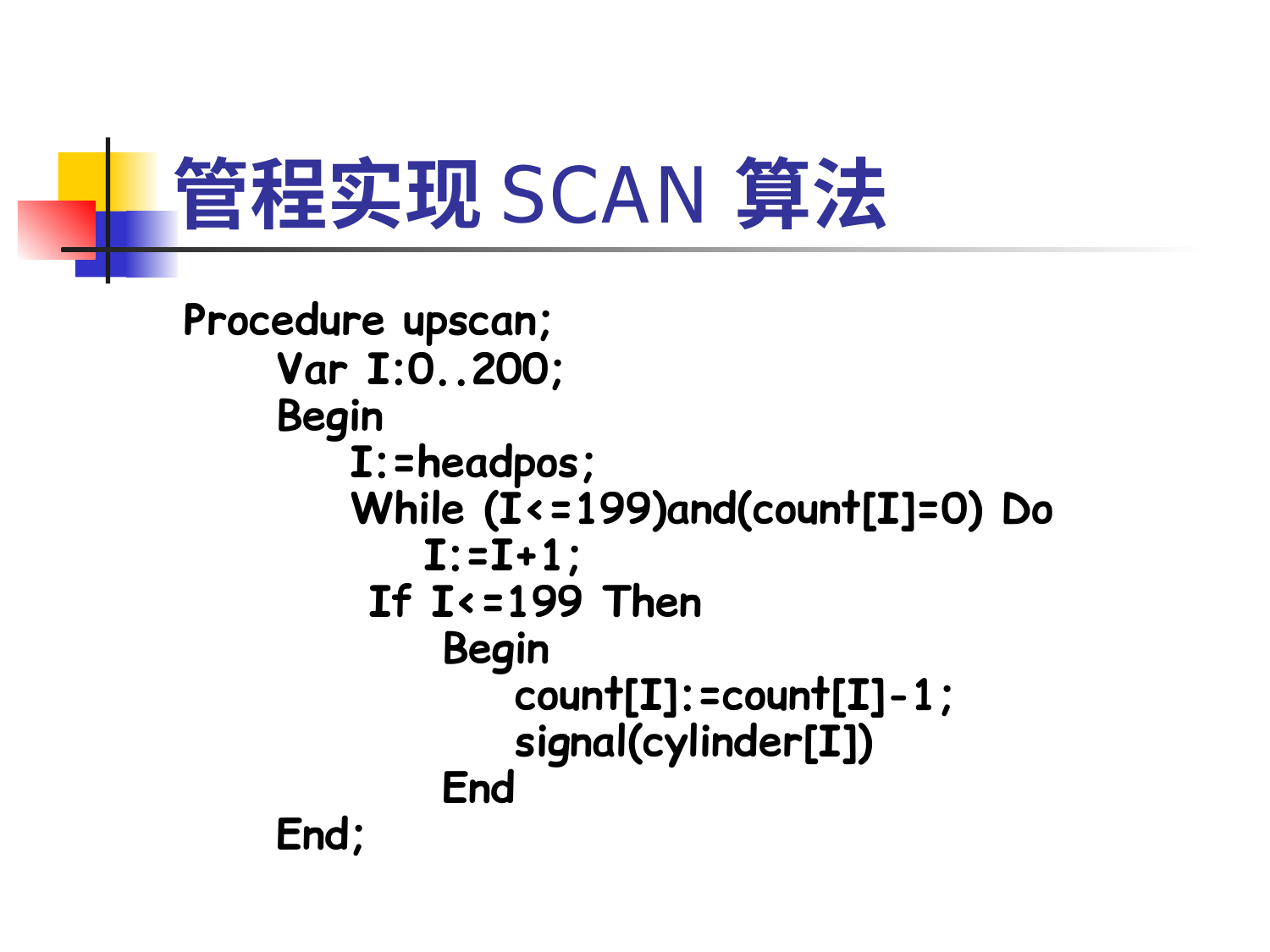

# 管程实现SCAN算法
   Procedure upscan;
        Var I:0..200;
        Begin
            I:=headpos;
            While (I<=199)and(count[I]=0) Do
                I:=I+1;
             If I<=199 Then
                 Begin
                     count[I]:=count[I]-1;
                     signal(cylinder[I])
                 End
        End;